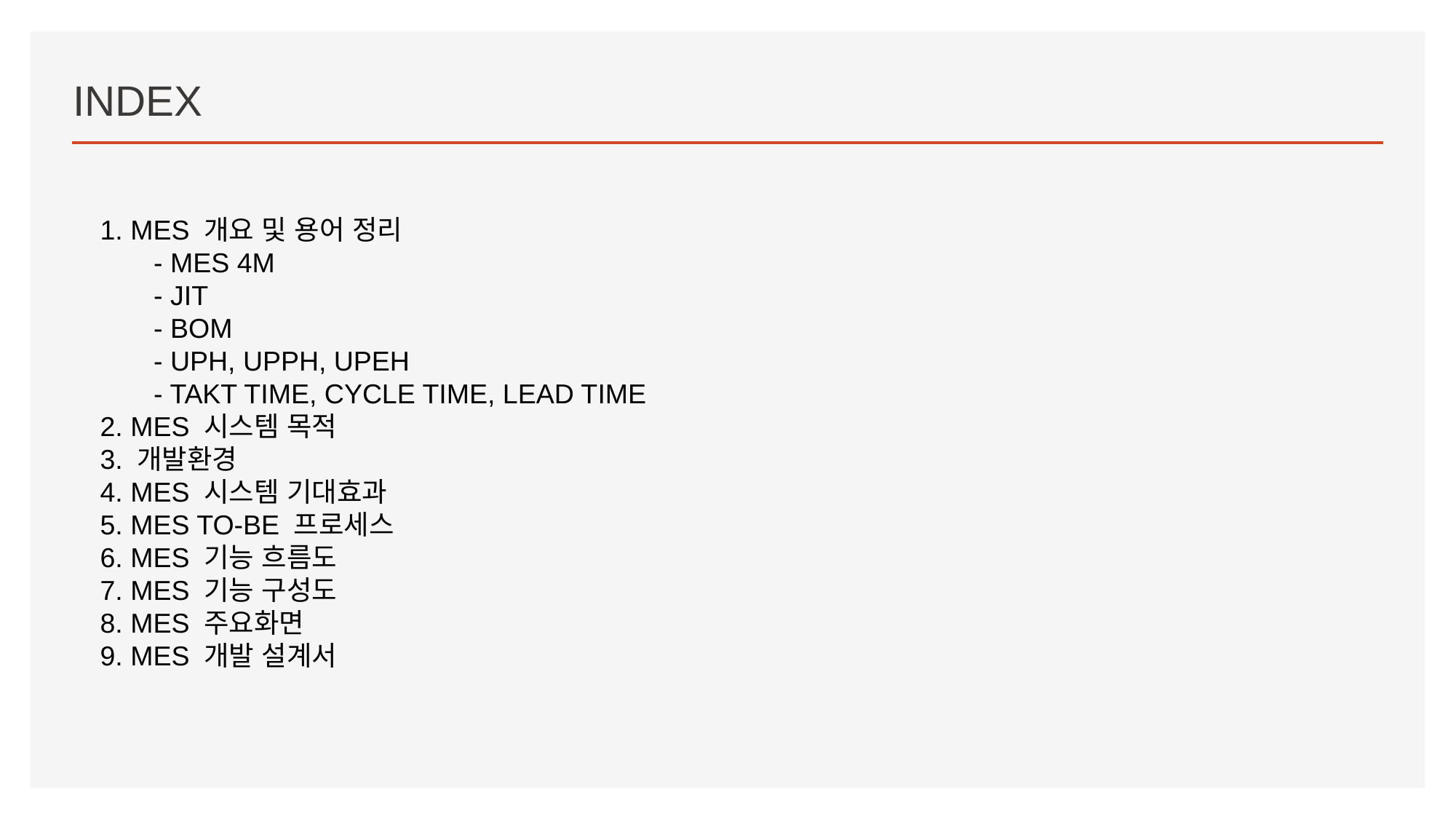

# INDEX
1. MES 개요 및 용어 정리
       - MES 4M
       - JIT
       - BOM
       - UPH, UPPH, UPEH
       - TAKT TIME, CYCLE TIME, LEAD TIME
2. MES 시스템 목적
3. 개발환경
4. MES 시스템 기대효과
5. MES TO-BE 프로세스
6. MES 기능 흐름도
7. MES 기능 구성도
8. MES 주요화면
9. MES 개발 설계서